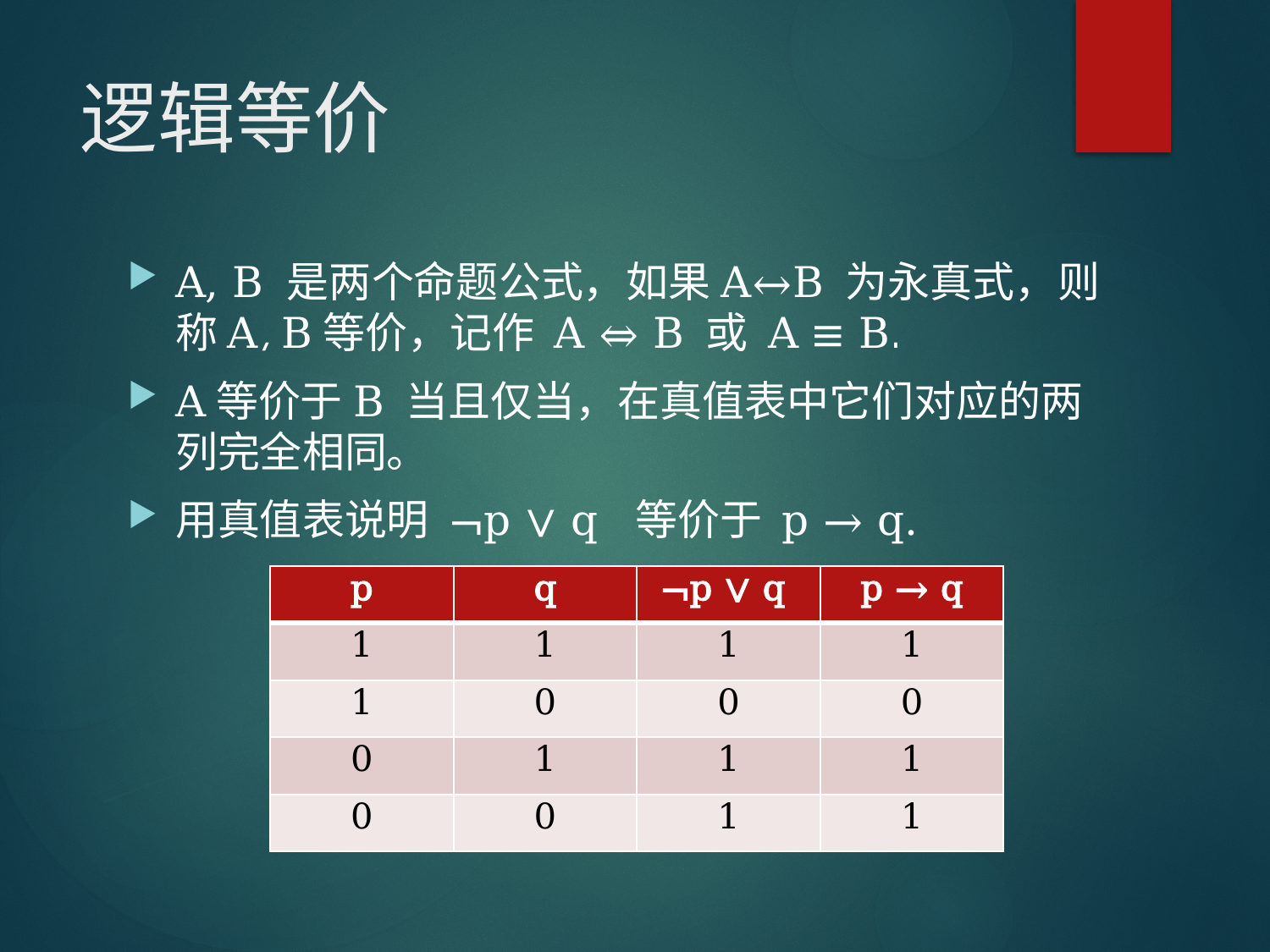

# 逻辑等价
A, B 是两个命题公式，如果A↔B 为永真式，则称A, B等价，记作 A ⇔ B 或 A ≡ B.
A等价于B 当且仅当，在真值表中它们对应的两列完全相同。
用真值表说明 ¬p ∨ q  等价于 p → q.

| p | q | ¬p ∨ q | p → q |
| --- | --- | --- | --- |
| 1 | 1 | 1 | 1 |
| 1 | 0 | 0 | 0 |
| 0 | 1 | 1 | 1 |
| 0 | 0 | 1 | 1 |